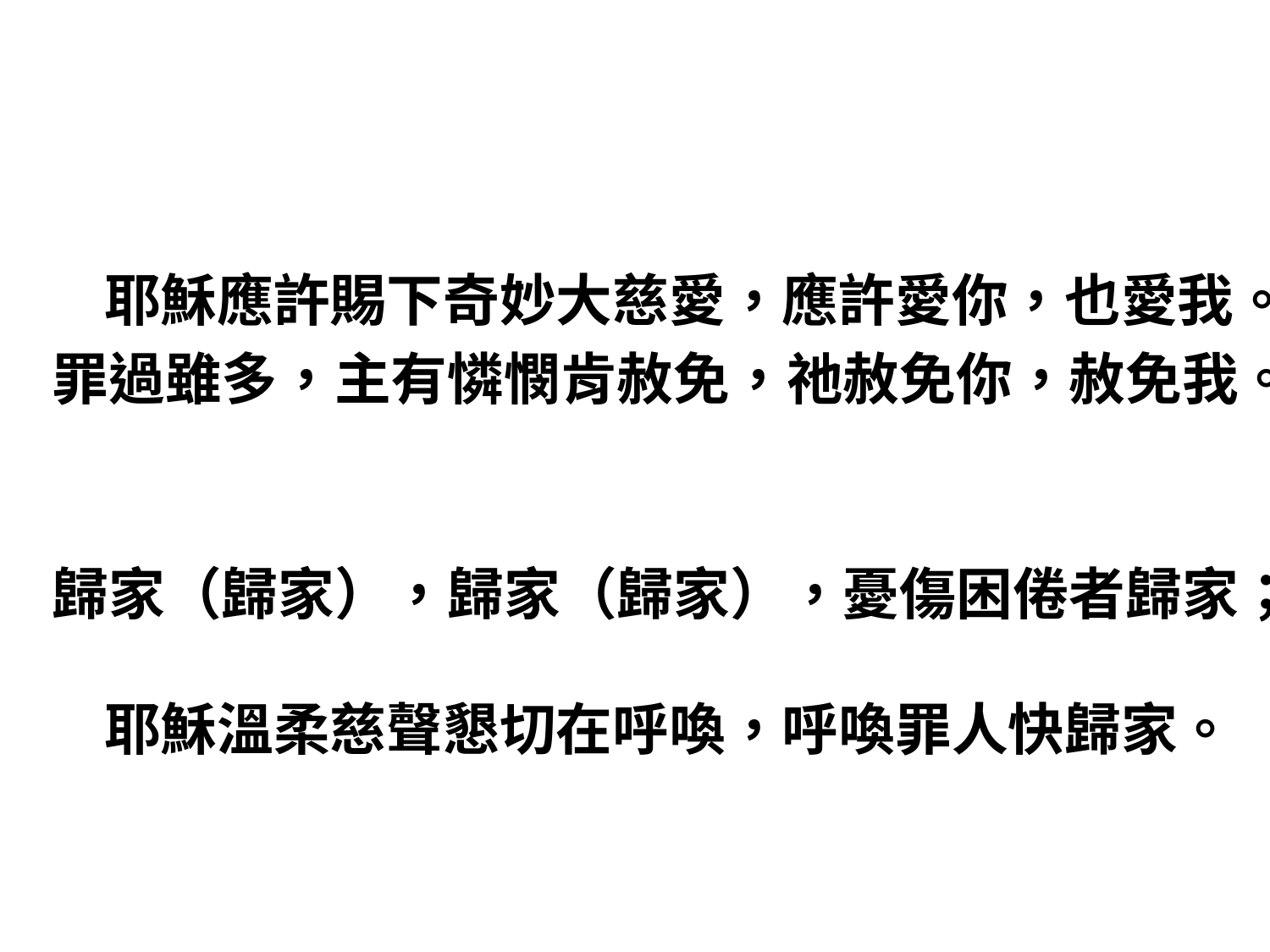

#
耶穌應許賜下奇妙大慈愛，應許愛你，也愛我。
罪過雖多，主有憐憫肯赦免，祂赦免你，赦免我。
歸家（歸家），歸家（歸家），憂傷困倦者歸家；
耶穌溫柔慈聲懇切在呼喚，呼喚罪人快歸家。